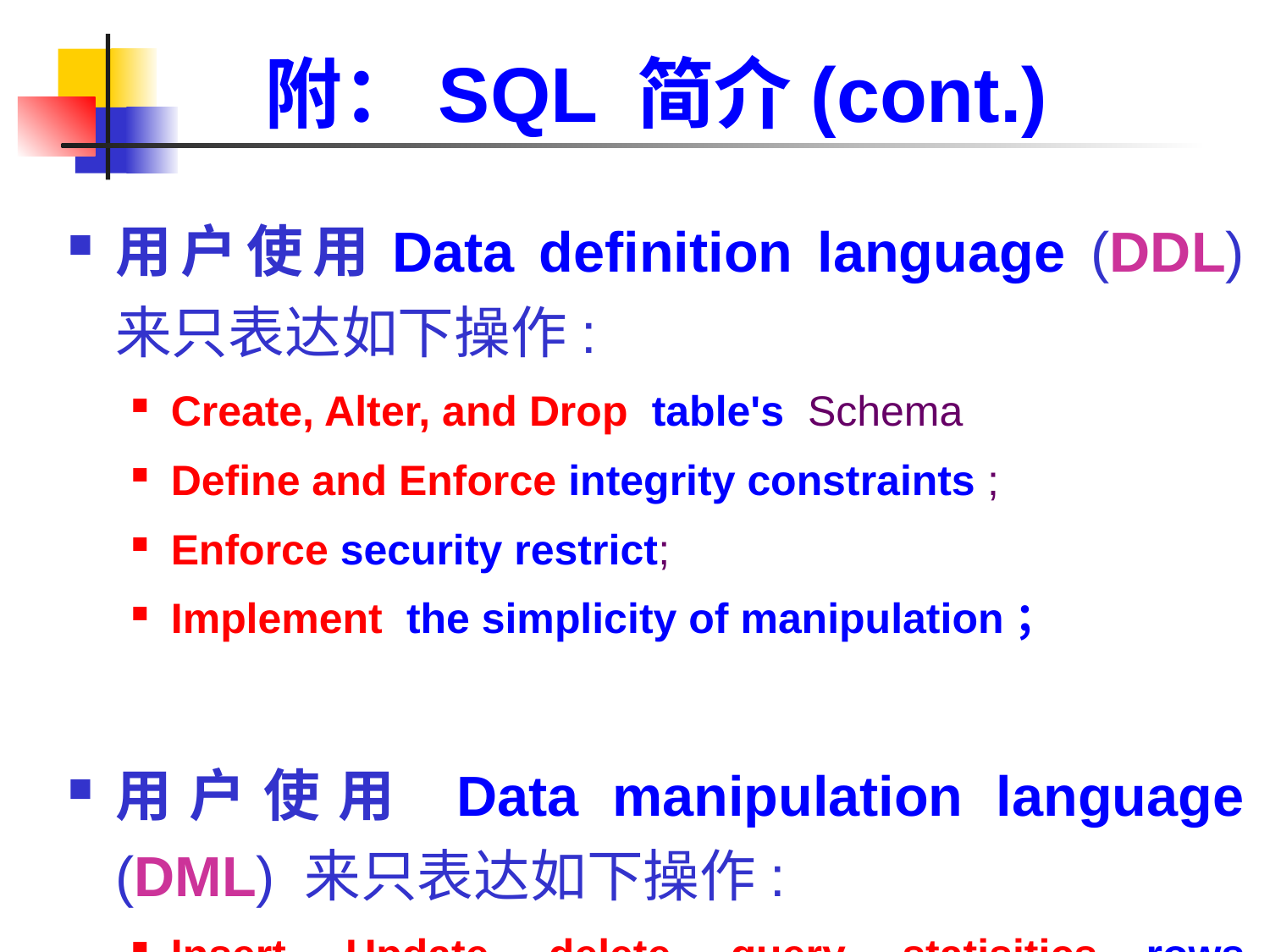

# 附：SQL 简介(cont.)
用户使用Data definition language (DDL) 来只表达如下操作:
Create, Alter, and Drop  table's  Schema
Define and Enforce integrity constraints ;
Enforce security restrict;
Implement  the simplicity of manipulation；

用户使用 Data manipulation language (DML) 来只表达如下操作:
Insert, Update, delete, query, statisitics rows (records) in table(s);